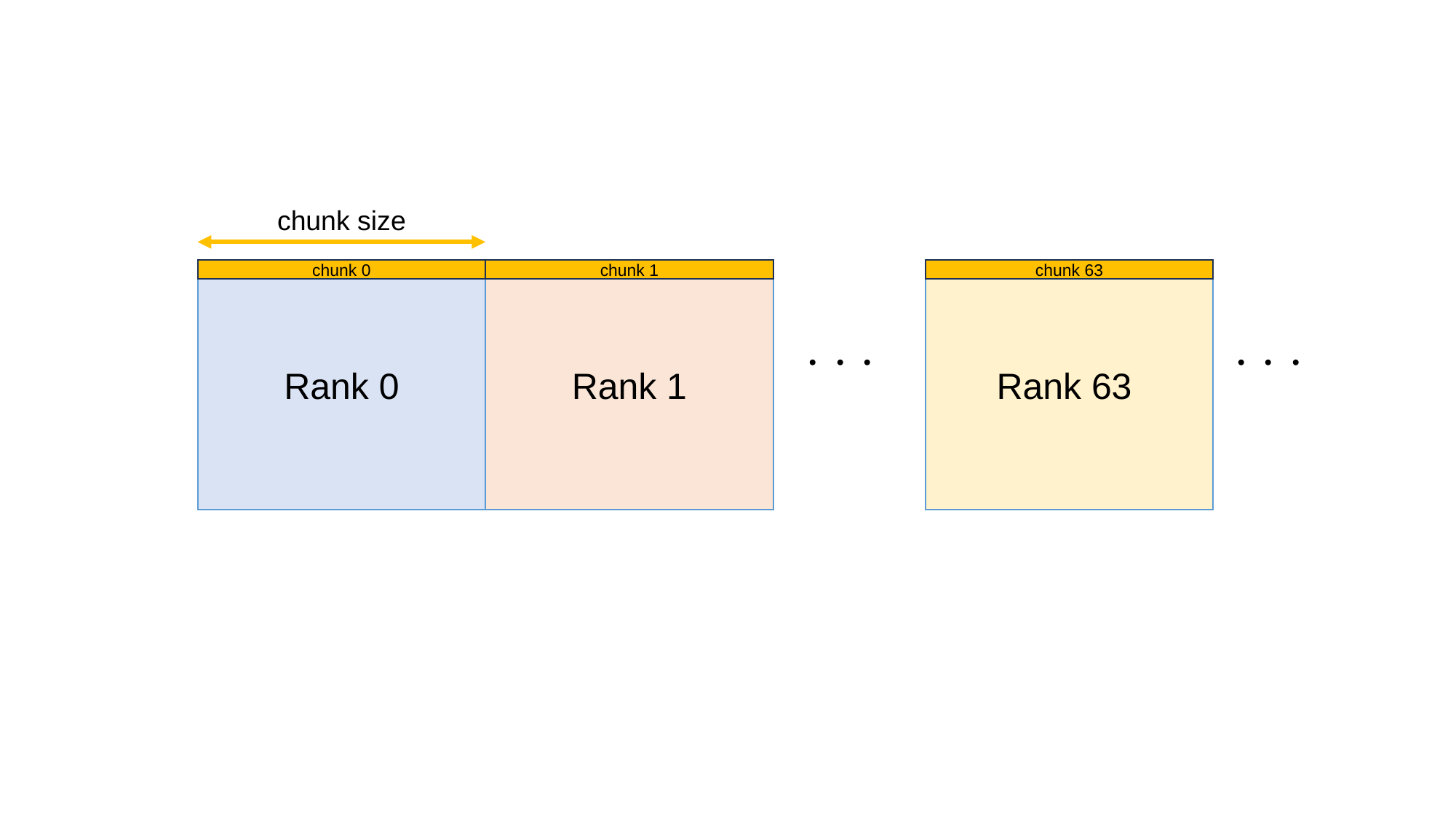

chunk size
Rank 0
Rank 1
Rank 63
chunk 0
chunk 1
chunk 63
・・・
・・・